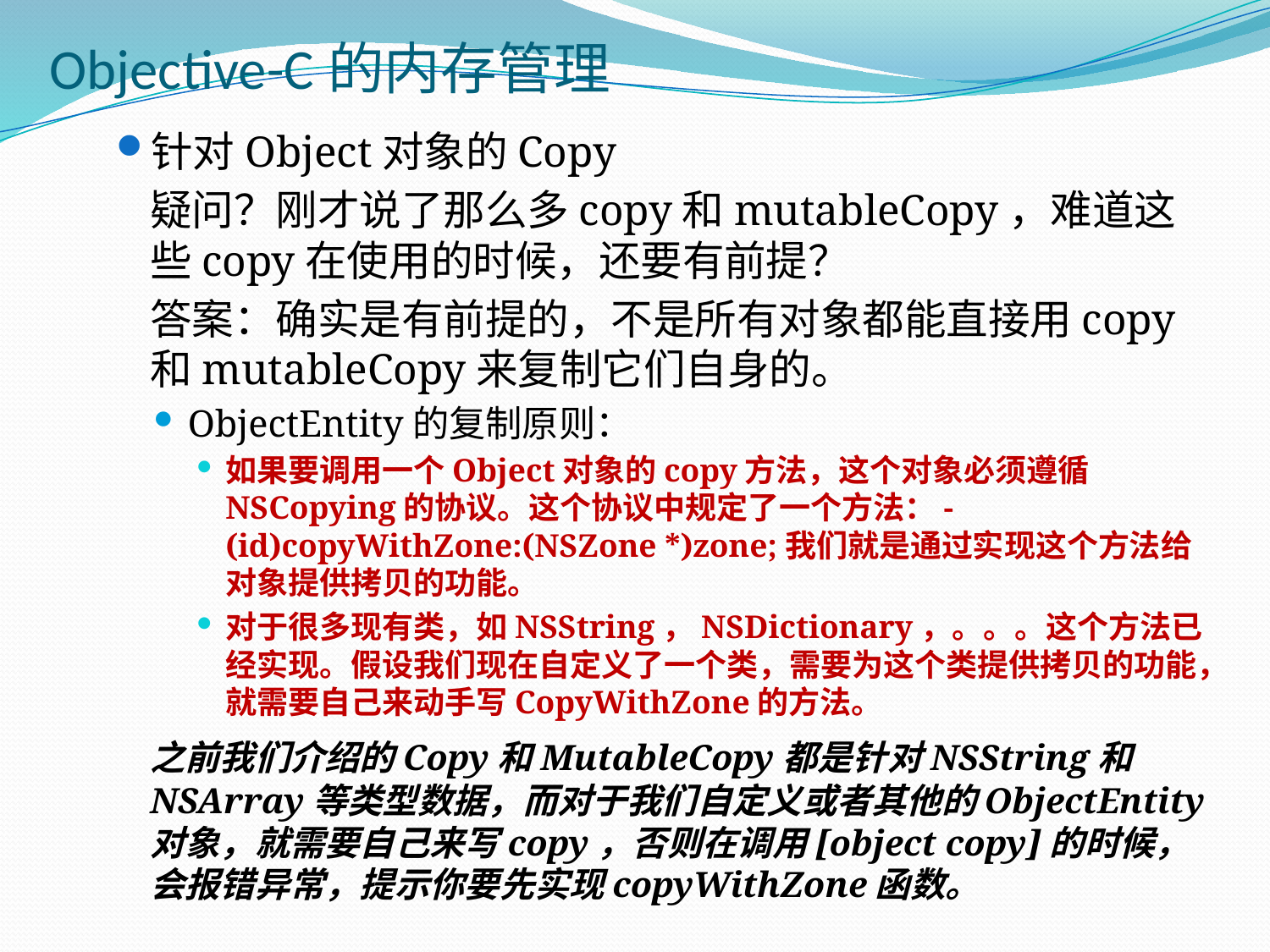

# Objective-C的内存管理
针对Object对象的Copy
		疑问？刚才说了那么多copy和mutableCopy，难道这些copy在使用的时候，还要有前提？
		答案：确实是有前提的，不是所有对象都能直接用copy和mutableCopy来复制它们自身的。
ObjectEntity的复制原则：
如果要调用一个Object对象的copy方法，这个对象必须遵循NSCopying的协议。这个协议中规定了一个方法：- (id)copyWithZone:(NSZone *)zone;我们就是通过实现这个方法给对象提供拷贝的功能。
对于很多现有类，如NSString，NSDictionary，。。。这个方法已经实现。假设我们现在自定义了一个类，需要为这个类提供拷贝的功能，就需要自己来动手写CopyWithZone的方法。
	之前我们介绍的Copy和MutableCopy都是针对NSString和NSArray等类型数据，而对于我们自定义或者其他的ObjectEntity对象，就需要自己来写copy，否则在调用[object copy]的时候，会报错异常，提示你要先实现copyWithZone函数。